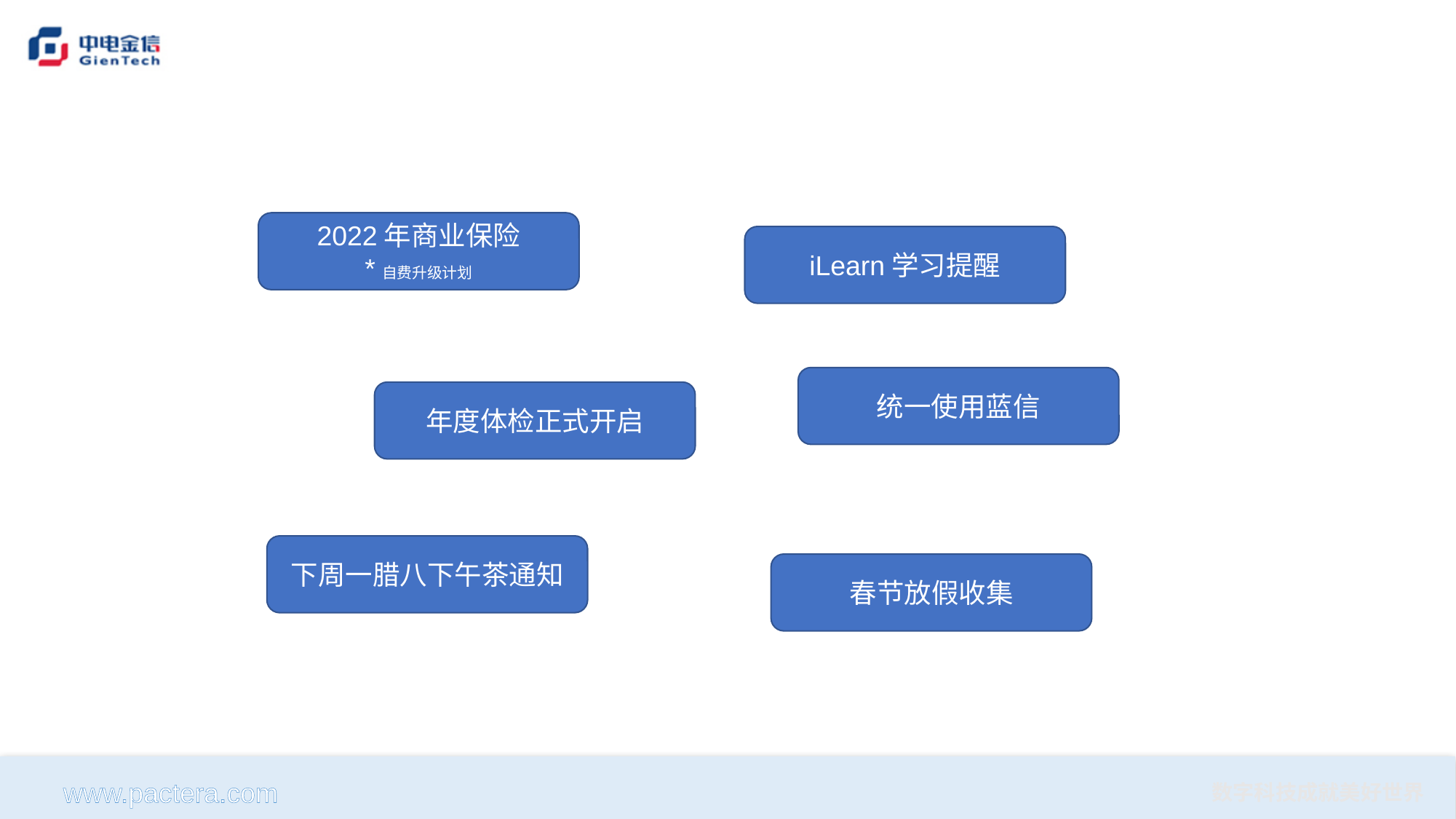

2022年商业保险
*自费升级计划
iLearn学习提醒

统一使用蓝信
年度体检正式开启
下周一腊八下午茶通知
春节放假收集